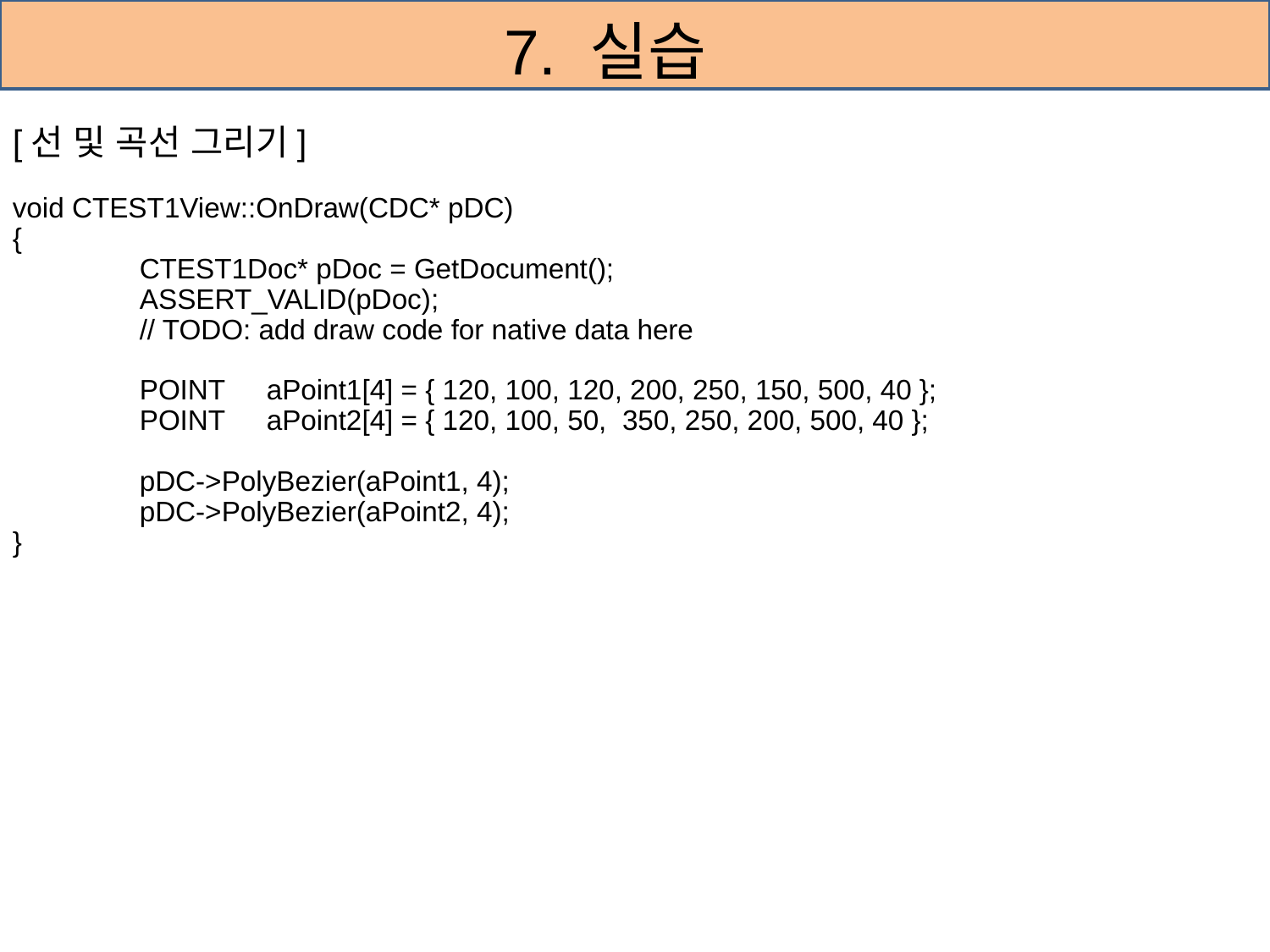

# 7. 실습
[선 및 곡선 그리기]

void CTEST1View::OnDraw(CDC* pDC)
{
	CTEST1Doc* pDoc = GetDocument();
	ASSERT_VALID(pDoc);
	// TODO: add draw code for native data here

	POINT	aPoint1[4] = { 120, 100, 120, 200, 250, 150, 500, 40 };
	POINT	aPoint2[4] = { 120, 100, 50,  350, 250, 200, 500, 40 };

	pDC->PolyBezier(aPoint1, 4);
	pDC->PolyBezier(aPoint2, 4);
}